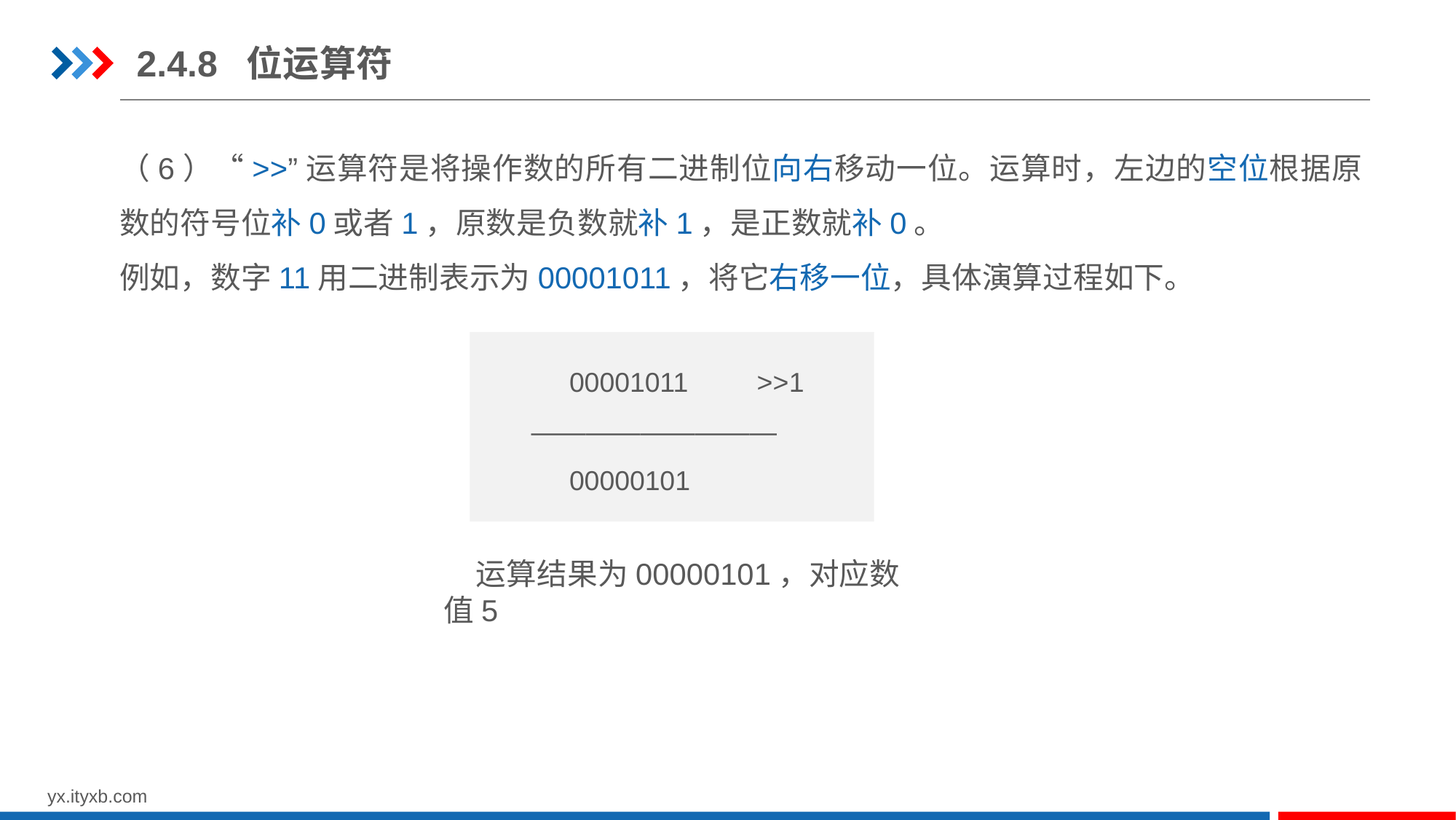

2.4.8  位运算符
（6）“>>”运算符是将操作数的所有二进制位向右移动一位。运算时，左边的空位根据原数的符号位补0或者1，原数是负数就补1，是正数就补0。
例如，数字11用二进制表示为00001011，将它右移一位，具体演算过程如下。

     00001011         >>1
—————————
     00000101
运算结果为00000101，对应数值5